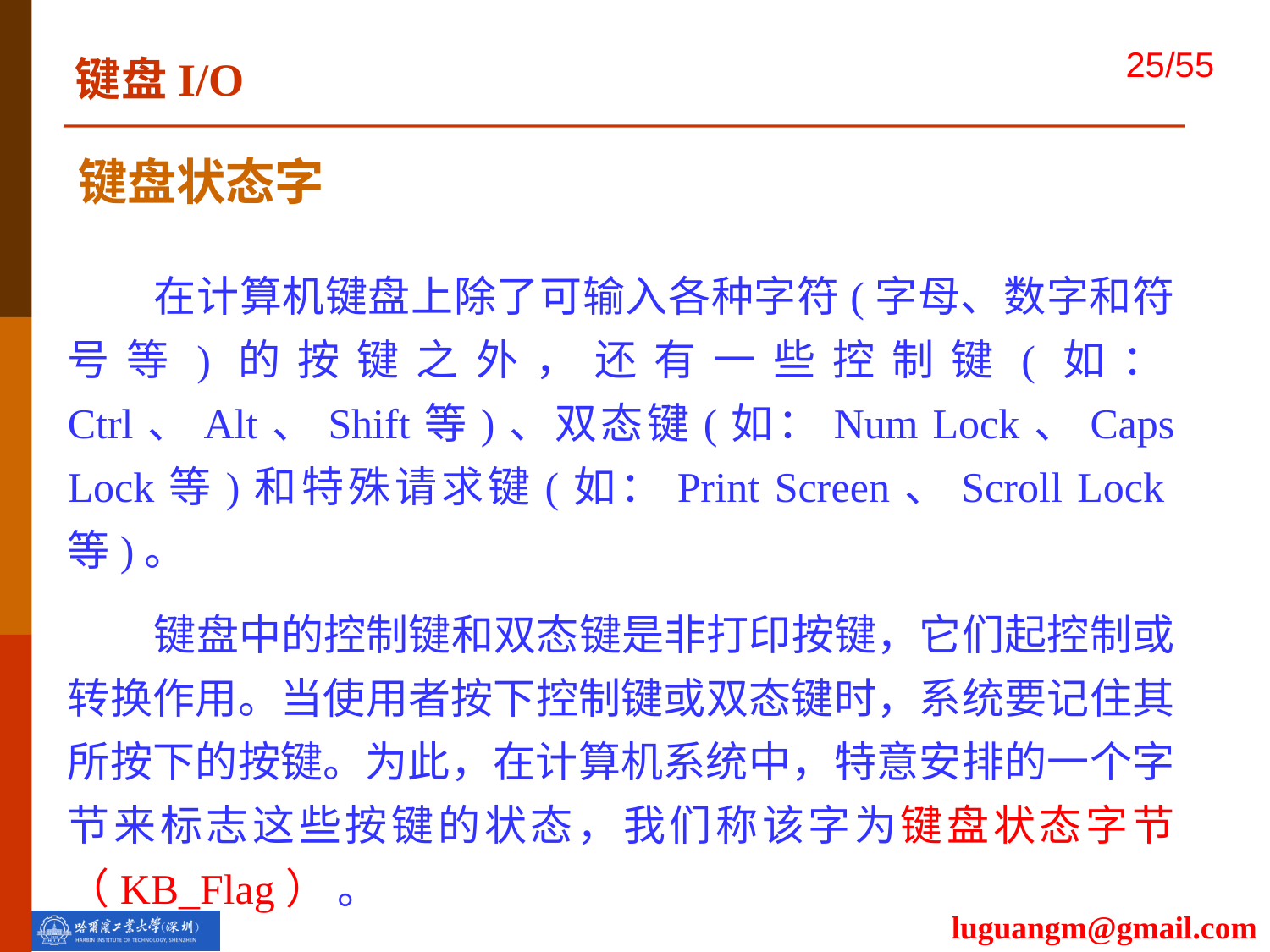

键盘I/O
键盘状态字
在计算机键盘上除了可输入各种字符(字母、数字和符号等)的按键之外，还有一些控制键(如：Ctrl、Alt、Shift等)、双态键(如：Num Lock、Caps Lock等)和特殊请求键(如：Print Screen、Scroll Lock等)。
键盘中的控制键和双态键是非打印按键，它们起控制或转换作用。当使用者按下控制键或双态键时，系统要记住其所按下的按键。为此，在计算机系统中，特意安排的一个字节来标志这些按键的状态，我们称该字为键盘状态字节（KB_Flag） 。